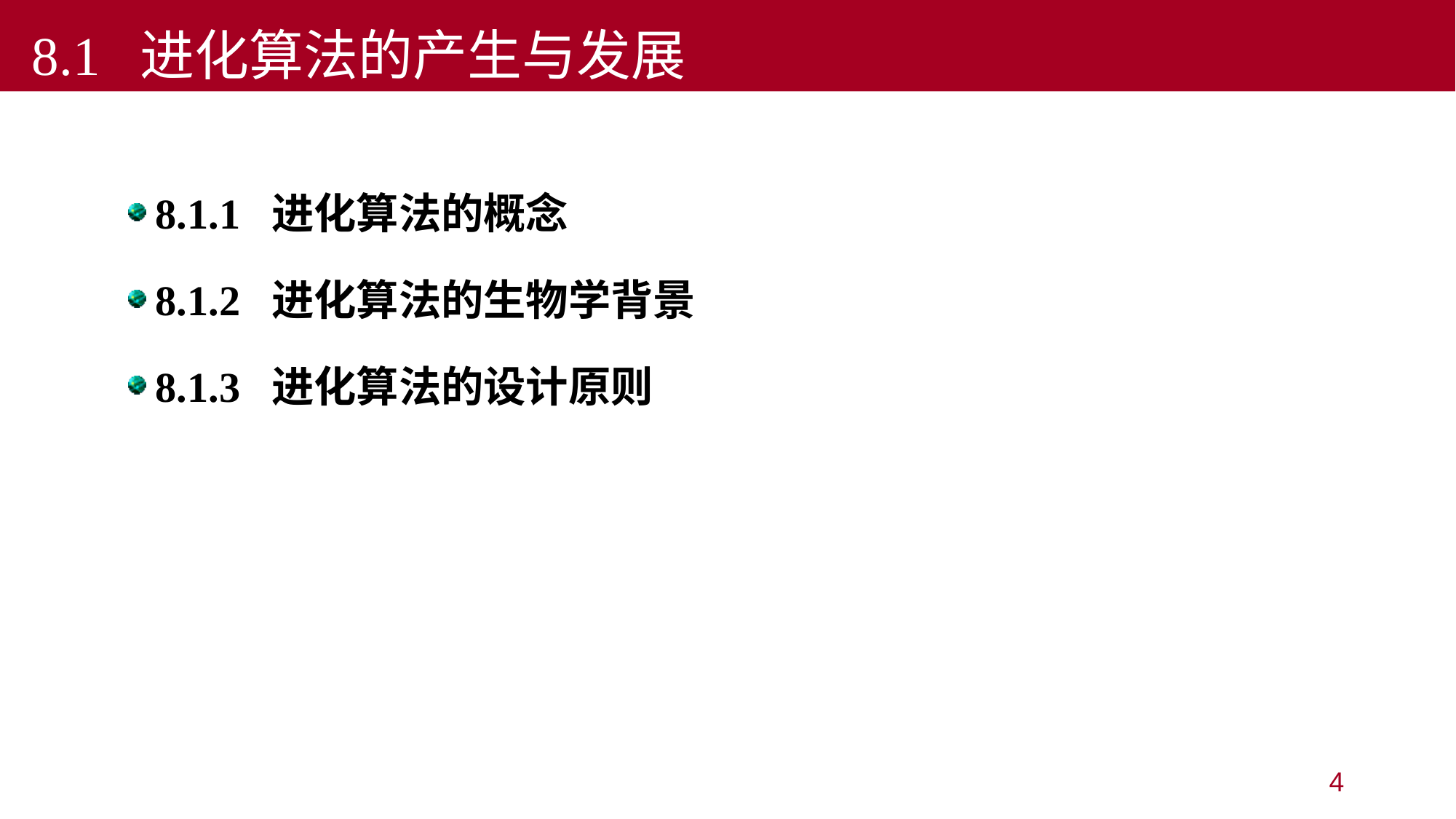

8.1  进化算法的产生与发展
8.1.1  进化算法的概念
8.1.2  进化算法的生物学背景
8.1.3  进化算法的设计原则
4